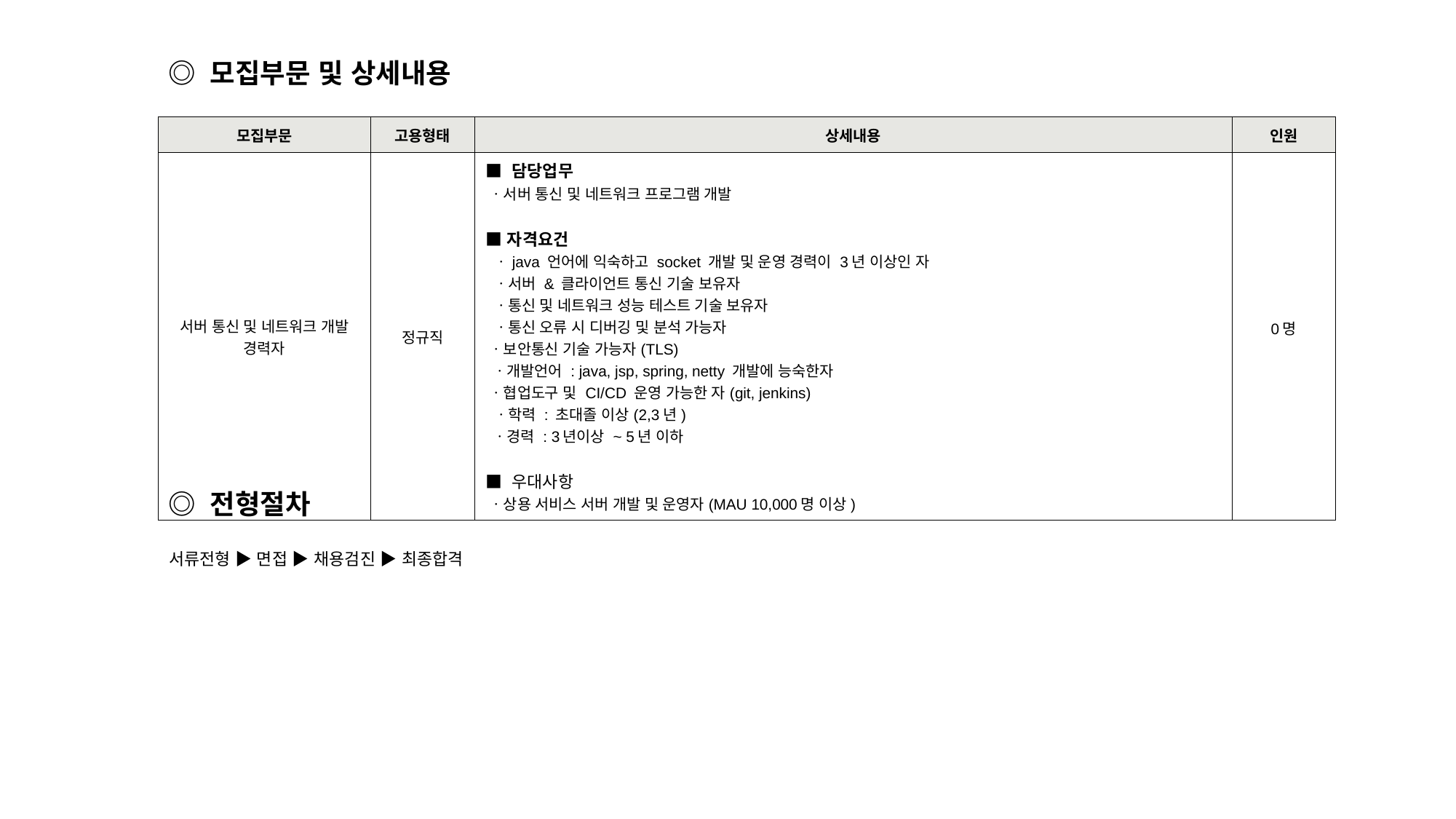

◎ 모집부문 및 상세내용
| 모집부문 | 고용형태 | 상세내용 | 인원 |
| --- | --- | --- | --- |
| 서버 통신 및 네트워크 개발 경력자 | 정규직 | ■ 담당업무 ㆍ서버 통신 및 네트워크 프로그램 개발 ■ 자격요건 ㆍjava 언어에 익숙하고 socket 개발 및 운영 경력이 3년 이상인 자 ㆍ서버 & 클라이언트 통신 기술 보유자 ㆍ통신 및 네트워크 성능 테스트 기술 보유자 ㆍ통신 오류 시 디버깅 및 분석 가능자 ㆍ보안통신 기술 가능자(TLS) ㆍ개발언어 : java, jsp, spring, netty 개발에 능숙한자 ㆍ협업도구 및 CI/CD 운영 가능한 자(git, jenkins) ㆍ학력 : 초대졸 이상(2,3년) ㆍ경력 : 3년이상 ~ 5년 이하 ■ 우대사항 ㆍ상용 서비스 서버 개발 및 운영자(MAU 10,000명 이상) | 0명 |
◎ 전형절차
| 서류전형 ▶ 면접 ▶ 채용검진 ▶ 최종합격 |
| --- |